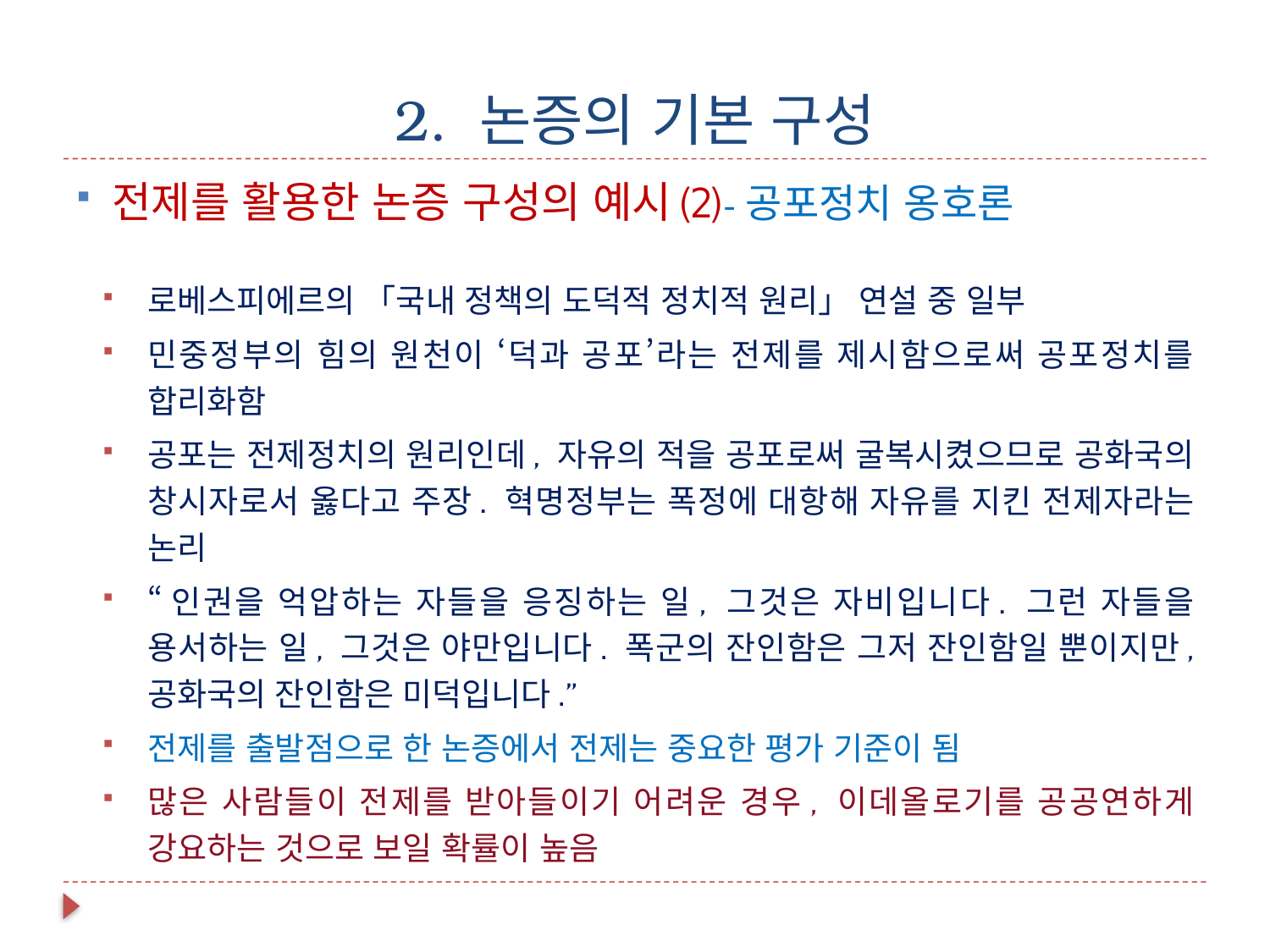

# 2. 논증의 기본 구성
전제를 활용한 논증 구성의 예시(2)-공포정치 옹호론

로베스피에르의 「국내 정책의 도덕적 정치적 원리」 연설 중 일부
민중정부의 힘의 원천이 ‘덕과 공포’라는 전제를 제시함으로써 공포정치를 합리화함
공포는 전제정치의 원리인데, 자유의 적을 공포로써 굴복시켰으므로 공화국의 창시자로서 옳다고 주장. 혁명정부는 폭정에 대항해 자유를 지킨 전제자라는 논리
“인권을 억압하는 자들을 응징하는 일, 그것은 자비입니다. 그런 자들을 용서하는 일, 그것은 야만입니다. 폭군의 잔인함은 그저 잔인함일 뿐이지만, 공화국의 잔인함은 미덕입니다.”
전제를 출발점으로 한 논증에서 전제는 중요한 평가 기준이 됨
많은 사람들이 전제를 받아들이기 어려운 경우, 이데올로기를 공공연하게 강요하는 것으로 보일 확률이 높음